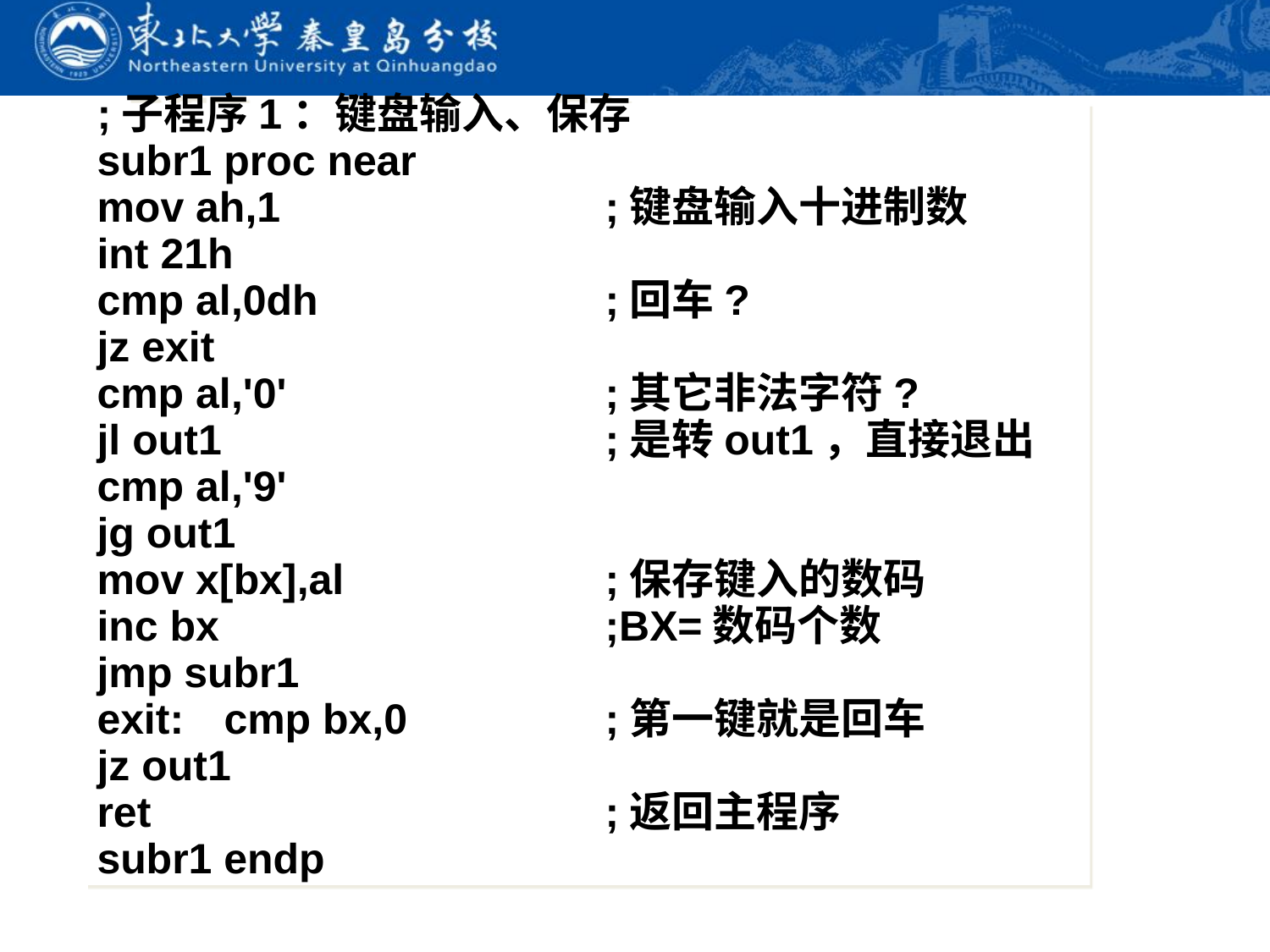

;子程序1：键盘输入、保存
subr1 proc near
mov ah,1			;键盘输入十进制数
int 21h
cmp al,0dh			;回车?
jz exit
cmp al,'0'			;其它非法字符?
jl out1				;是转out1，直接退出
cmp al,'9'
jg out1
mov x[bx],al			;保存键入的数码
inc bx				;BX=数码个数
jmp subr1
exit:	cmp bx,0		;第一键就是回车
jz out1
ret				;返回主程序
subr1 endp